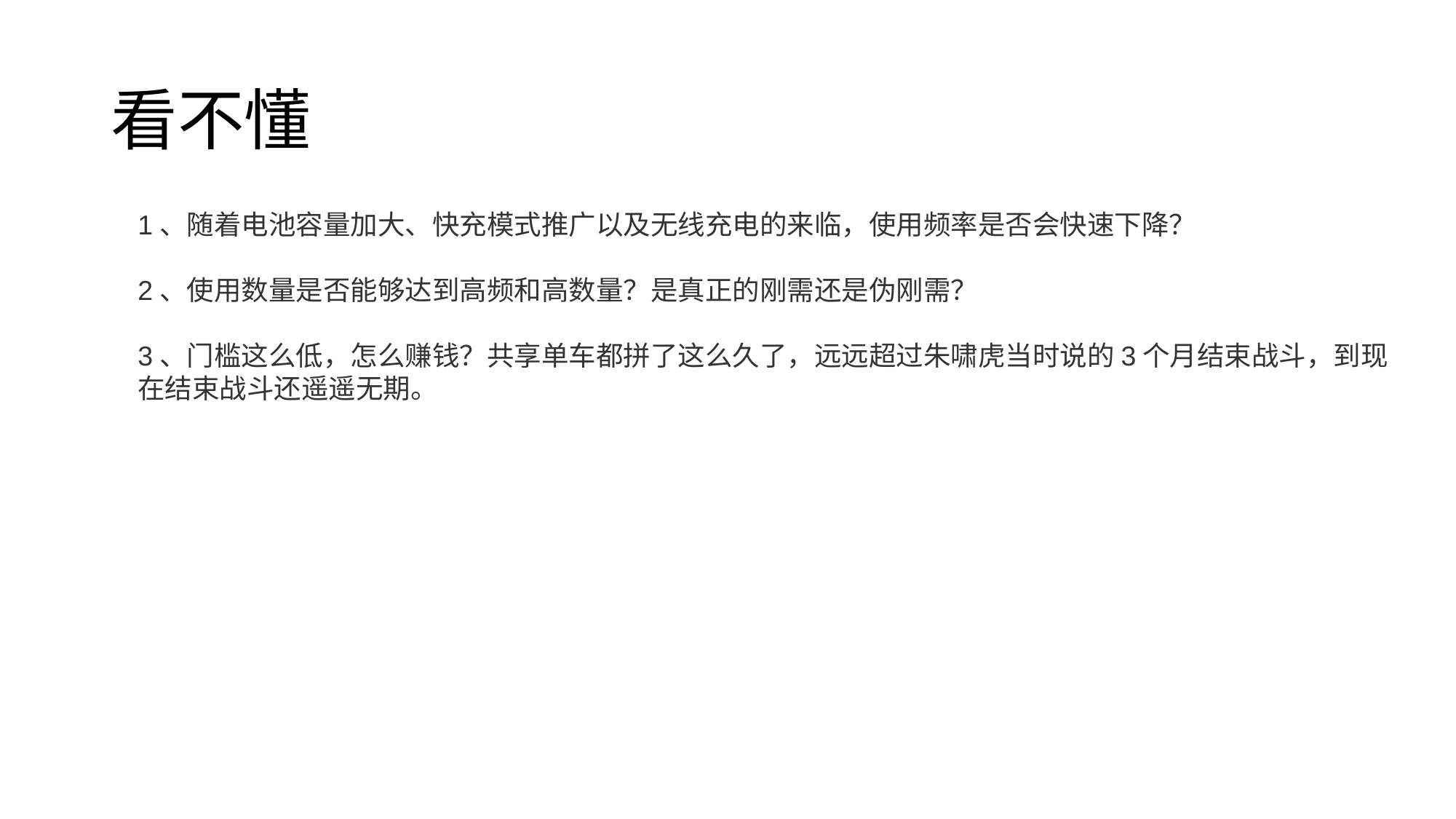

# 看不懂
1、随着电池容量加大、快充模式推广以及无线充电的来临，使用频率是否会快速下降？

2、使用数量是否能够达到高频和高数量？是真正的刚需还是伪刚需？

3、门槛这么低，怎么赚钱？共享单车都拼了这么久了，远远超过朱啸虎当时说的3个月结束战斗，到现在结束战斗还遥遥无期。